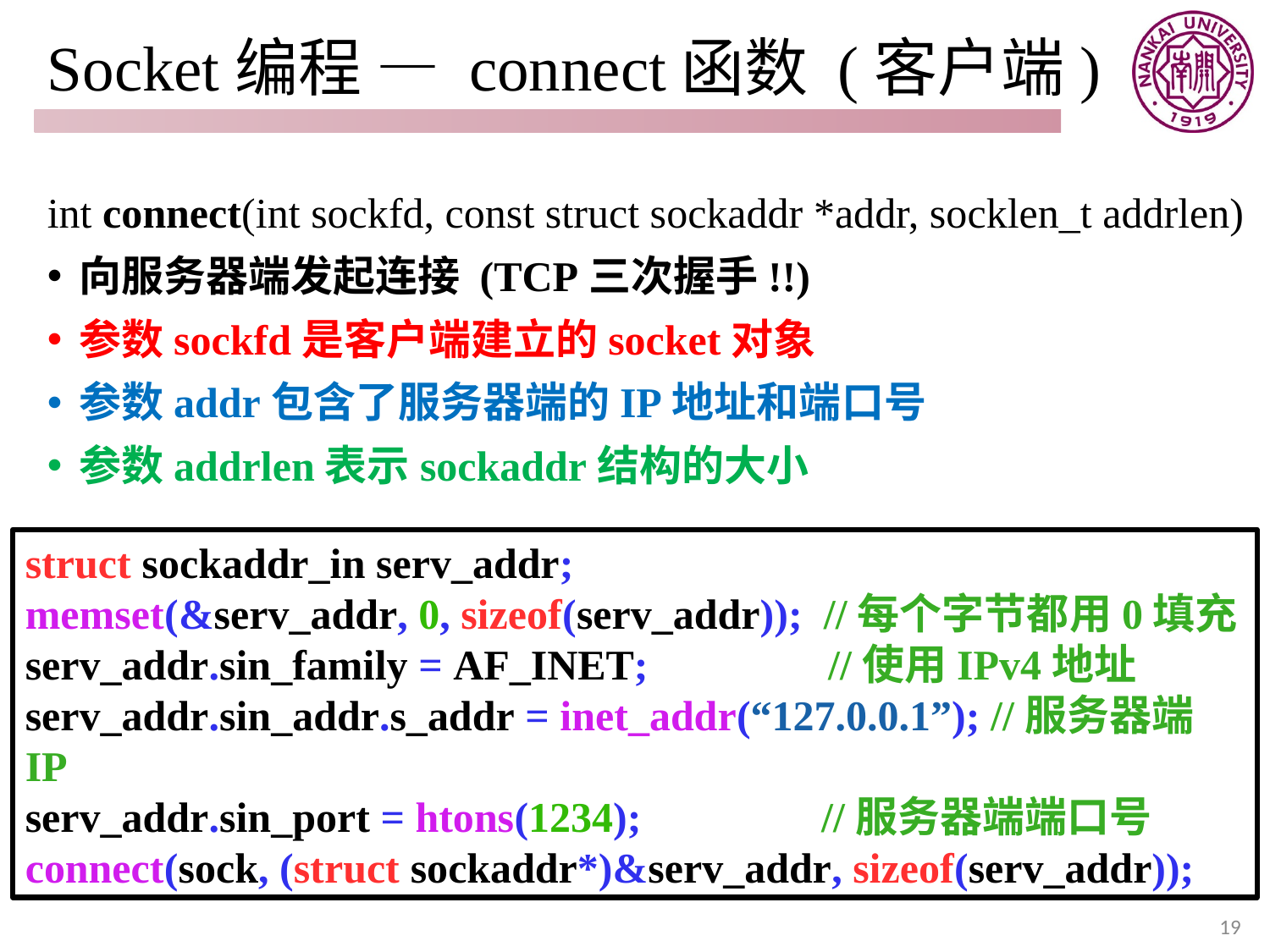

# Socket编程 — connect函数 (客户端)
int connect(int sockfd, const struct sockaddr *addr, socklen_t addrlen)
向服务器端发起连接 (TCP三次握手!!)
参数sockfd是客户端建立的socket对象
参数addr包含了服务器端的IP地址和端口号
参数addrlen表示sockaddr结构的大小

struct sockaddr_in serv_addr;
memset(&serv_addr, 0, sizeof(serv_addr));  //每个字节都用0填充
serv_addr.sin_family = AF_INET;                 //使用IPv4地址
serv_addr.sin_addr.s_addr = inet_addr(“127.0.0.1”); //服务器端IP
serv_addr.sin_port = htons(1234);                 //服务器端端口号
connect(sock, (struct sockaddr*)&serv_addr, sizeof(serv_addr));
19